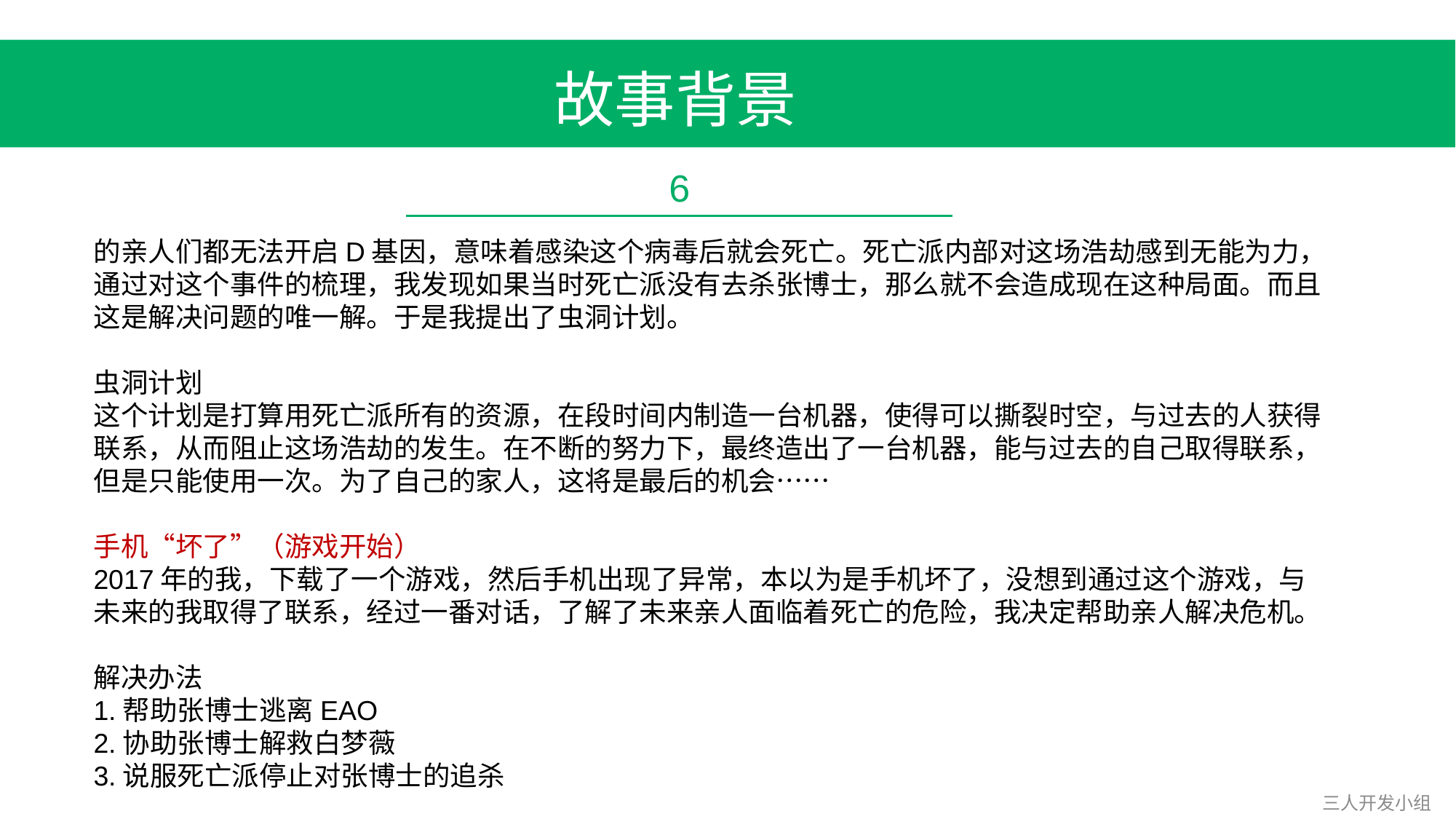

故事背景
6
的亲人们都无法开启D基因，意味着感染这个病毒后就会死亡。死亡派内部对这场浩劫感到无能为力，通过对这个事件的梳理，我发现如果当时死亡派没有去杀张博士，那么就不会造成现在这种局面。而且这是解决问题的唯一解。于是我提出了虫洞计划。

虫洞计划
这个计划是打算用死亡派所有的资源，在段时间内制造一台机器，使得可以撕裂时空，与过去的人获得联系，从而阻止这场浩劫的发生。在不断的努力下，最终造出了一台机器，能与过去的自己取得联系，但是只能使用一次。为了自己的家人，这将是最后的机会……

手机“坏了”（游戏开始）
2017年的我，下载了一个游戏，然后手机出现了异常，本以为是手机坏了，没想到通过这个游戏，与未来的我取得了联系，经过一番对话，了解了未来亲人面临着死亡的危险，我决定帮助亲人解决危机。

解决办法
1.帮助张博士逃离EAO
2.协助张博士解救白梦薇
3.说服死亡派停止对张博士的追杀
三人开发小组